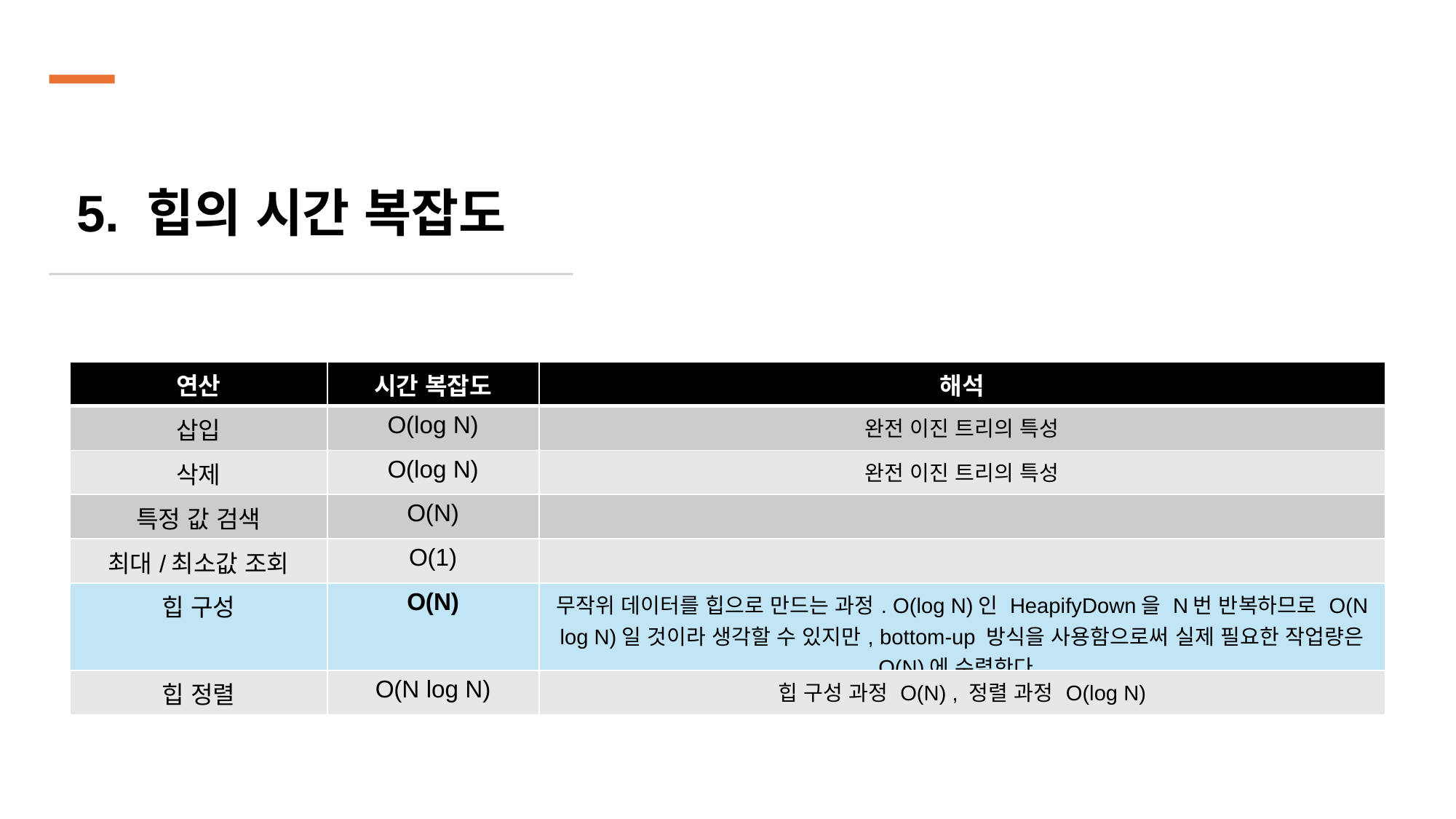

5. 힙의 시간 복잡도

| 연산 | 시간 복잡도 | 해석 |
| --- | --- | --- |
| 삽입 | O(log N) | 완전 이진 트리의 특성 |
| 삭제 | O(log N) | 완전 이진 트리의 특성 |
| 특정 값 검색 | O(N) |  |
| 최대/최소값 조회 | O(1) |  |
| 힙 구성 | O(N) | 무작위 데이터를 힙으로 만드는 과정. O(log N)인 HeapifyDown을 N번 반복하므로 O(N log N)일 것이라 생각할 수 있지만, bottom-up 방식을 사용함으로써 실제 필요한 작업량은 O(N)에 수렴한다. |
| 힙 정렬 | O(N log N) | 힙 구성 과정 O(N) , 정렬 과정 O(log N) |